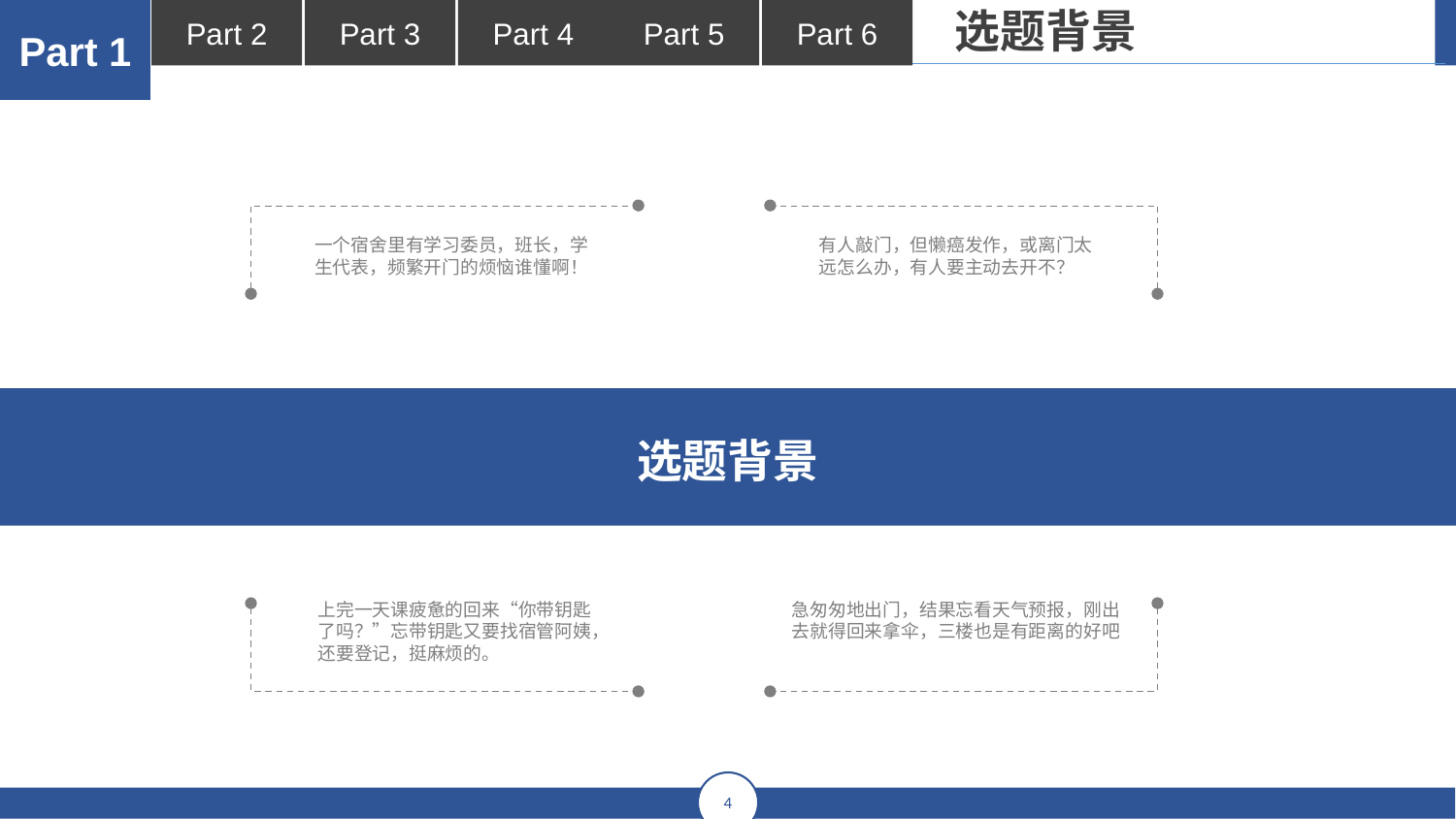

选题背景

一个宿舍里有学习委员，班长，学生代表，频繁开门的烦恼谁懂啊！
有人敲门，但懒癌发作，或离门太远怎么办，有人要主动去开不？

选题背景
上完一天课疲惫的回来“你带钥匙了吗？”忘带钥匙又要找宿管阿姨，还要登记，挺麻烦的。
急匆匆地出门，结果忘看天气预报，刚出去就得回来拿伞，三楼也是有距离的好吧

延时符